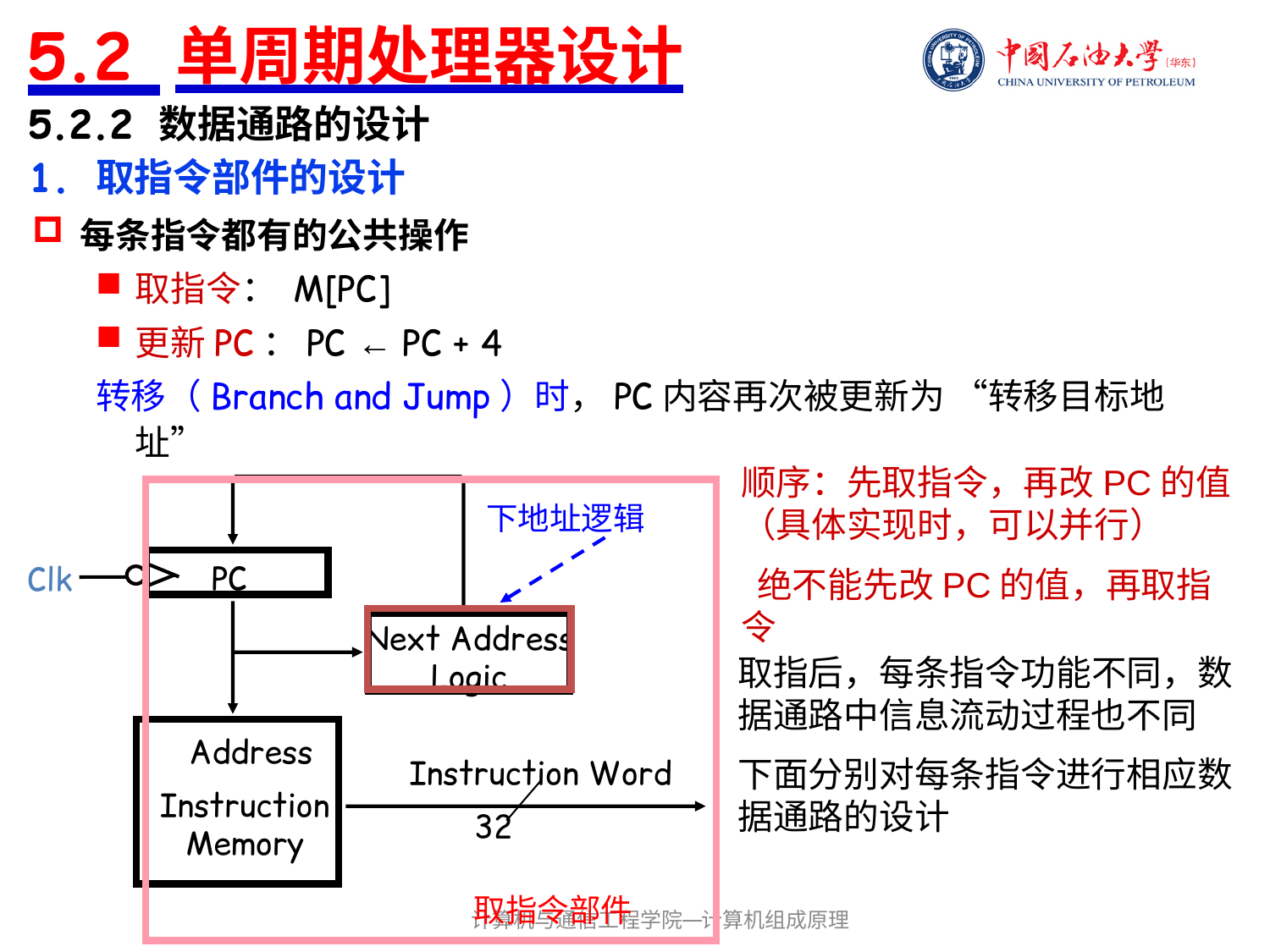

# 5.2 单周期处理器设计
5.2.2 数据通路的设计

1. 取指令部件的设计
每条指令都有的公共操作
取指令： M[PC]
更新PC：PC ← PC + 4
转移（Branch and Jump）时，PC内容再次被更新为 “转移目标地址”
顺序：先取指令，再改PC的值（具体实现时，可以并行）
 绝不能先改PC的值，再取指令

PC
Clk

Next Address
Logic

Address
Instruction
Memory
Instruction Word

32

取指令部件
下地址逻辑

取指后，每条指令功能不同，数据通路中信息流动过程也不同
下面分别对每条指令进行相应数据通路的设计

计算机与通信工程学院—计算机组成原理
42